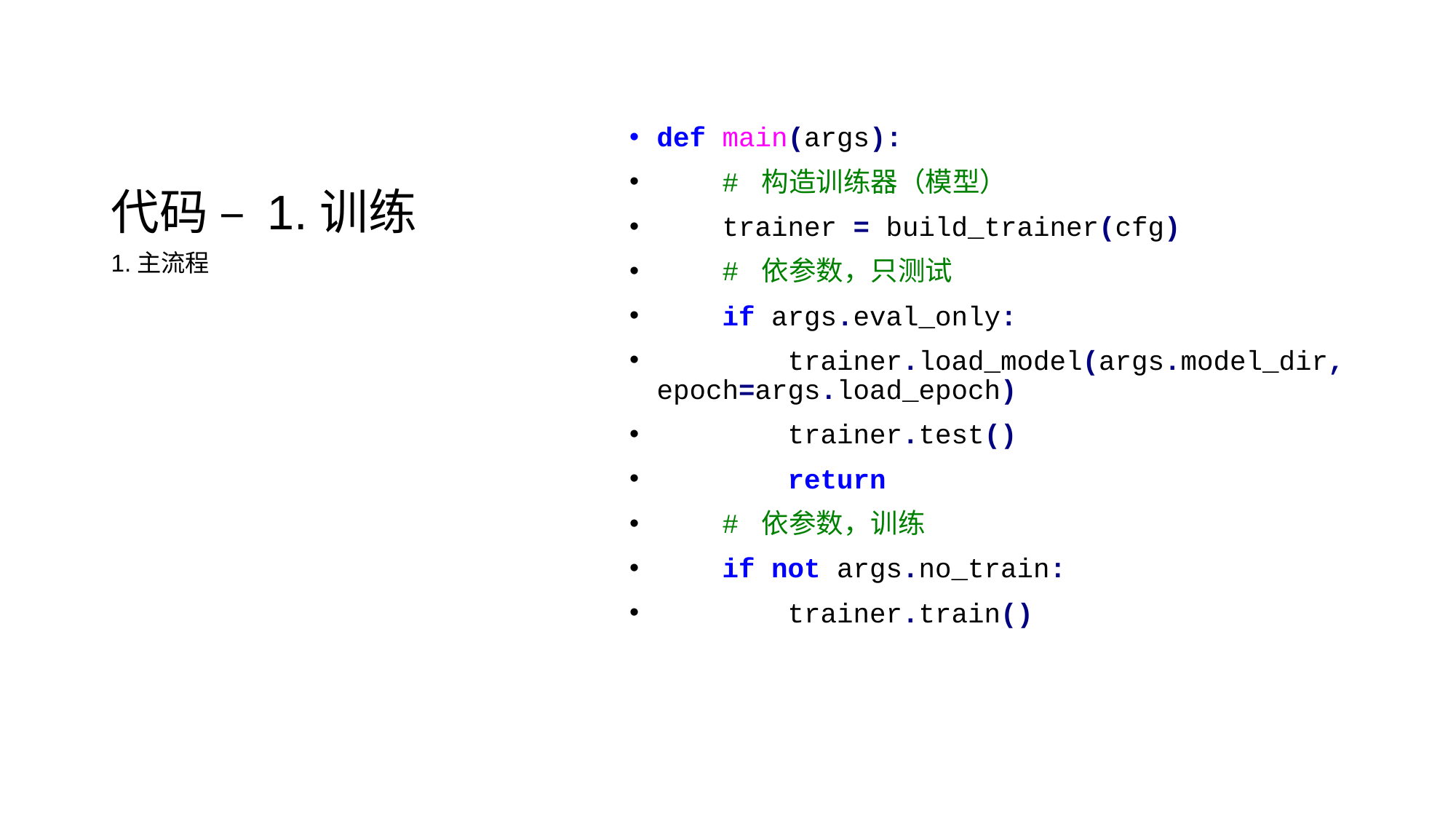

# 代码 – 1.训练
def main(args):
    # 构造训练器（模型）
    trainer = build_trainer(cfg)
    # 依参数，只测试
    if args.eval_only:
        trainer.load_model(args.model_dir, epoch=args.load_epoch)
        trainer.test()
        return
    # 依参数，训练
    if not args.no_train:
        trainer.train()
1.主流程